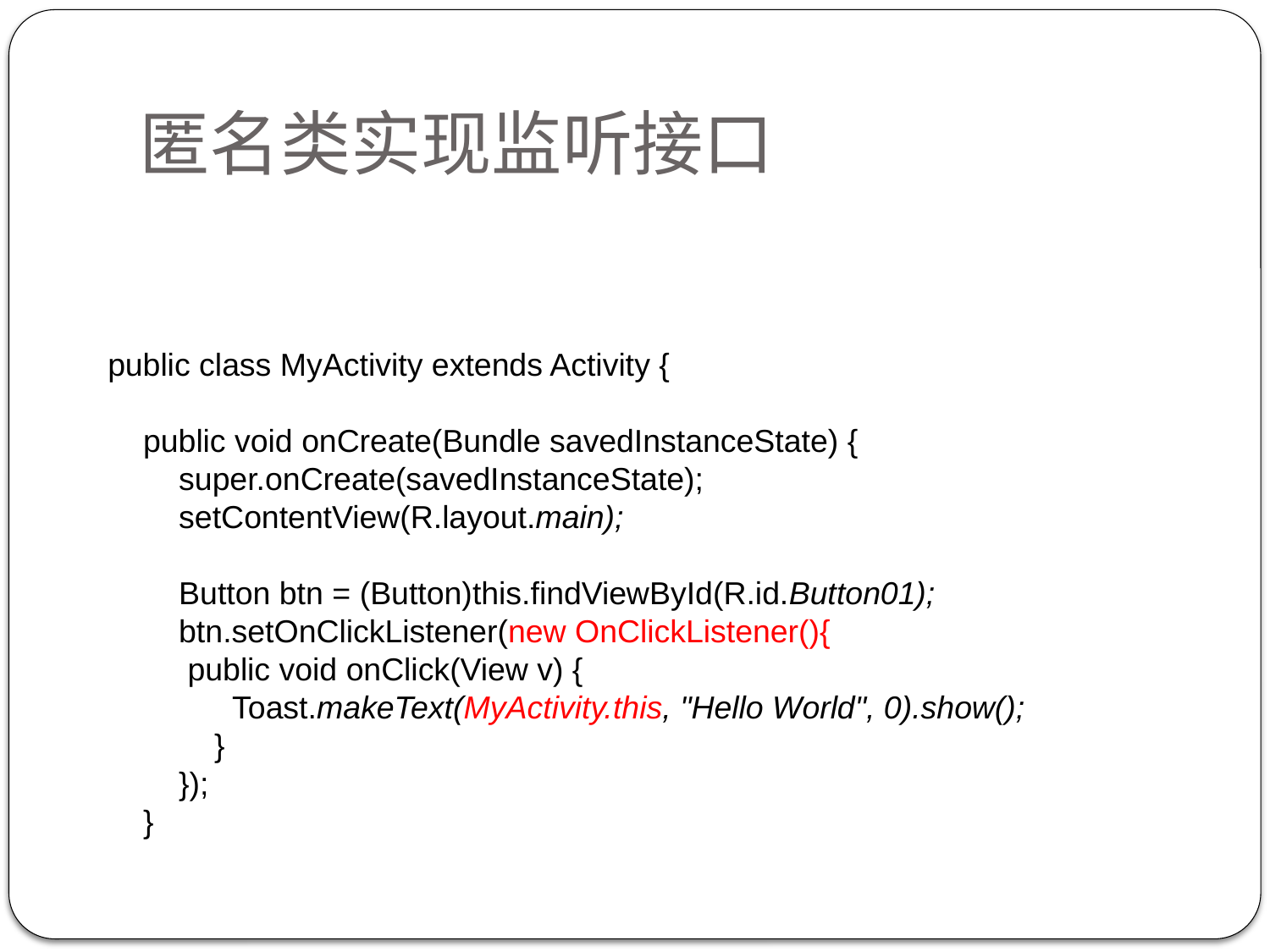

# 匿名类实现监听接口
public class MyActivity extends Activity {

    public void onCreate(Bundle savedInstanceState) {
        super.onCreate(savedInstanceState);
        setContentView(R.layout.main);

        Button btn = (Button)this.findViewById(R.id.Button01);
        btn.setOnClickListener(new OnClickListener(){
         public void onClick(View v) {
              Toast.makeText(MyActivity.this, "Hello World", 0).show();
            }
        });
    }